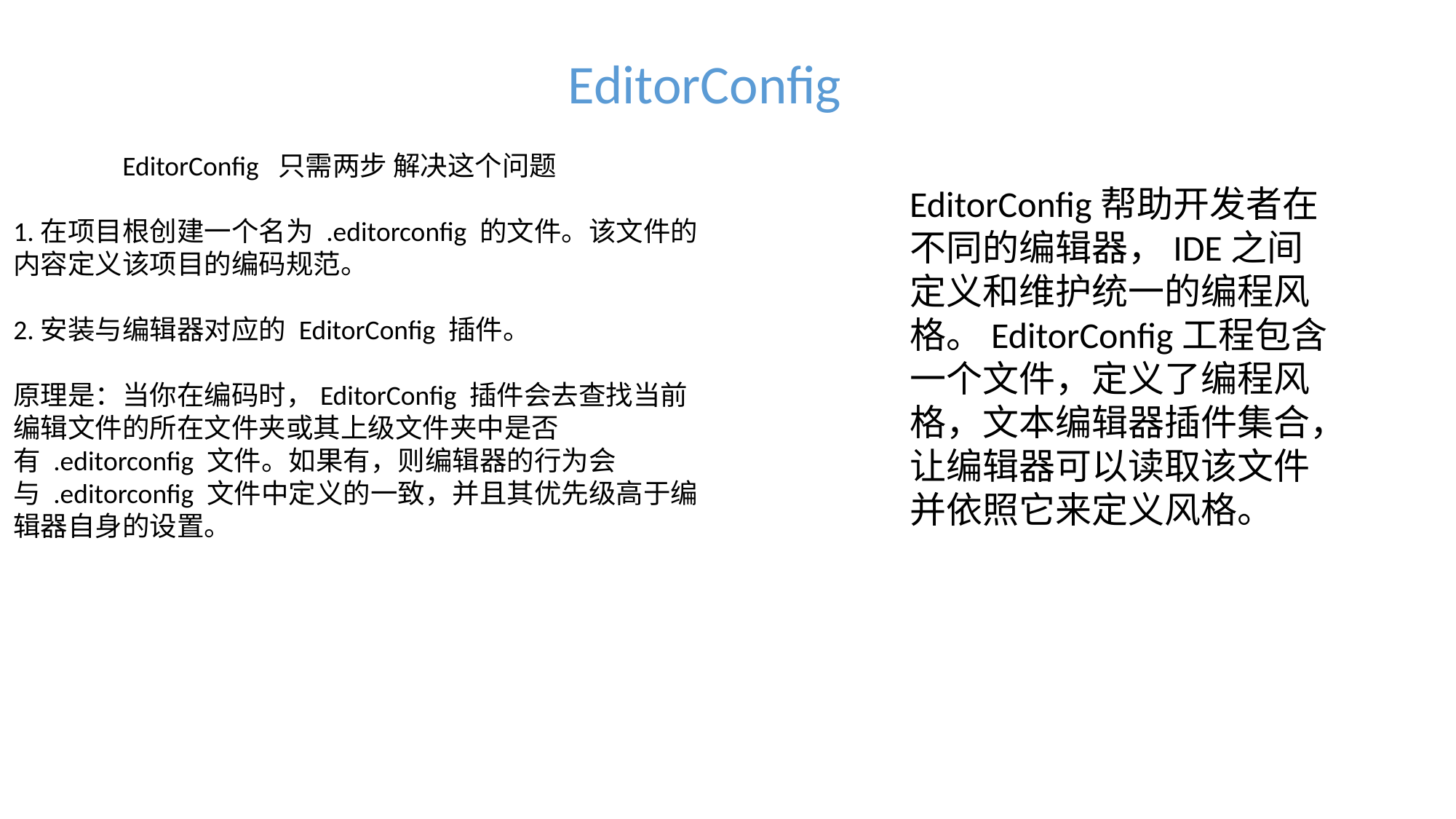

EditorConfig
	EditorConfig  只需两步 解决这个问题

1.在项目根创建一个名为 .editorconfig 的文件。该文件的内容定义该项目的编码规范。

2.安装与编辑器对应的 EditorConfig 插件。

原理是：当你在编码时，EditorConfig 插件会去查找当前编辑文件的所在文件夹或其上级文件夹中是否有 .editorconfig 文件。如果有，则编辑器的行为会与 .editorconfig 文件中定义的一致，并且其优先级高于编辑器自身的设置。
EditorConfig帮助开发者在不同的编辑器，IDE之间定义和维护统一的编程风格。EditorConfig工程包含一个文件，定义了编程风格，文本编辑器插件集合，让编辑器可以读取该文件并依照它来定义风格。